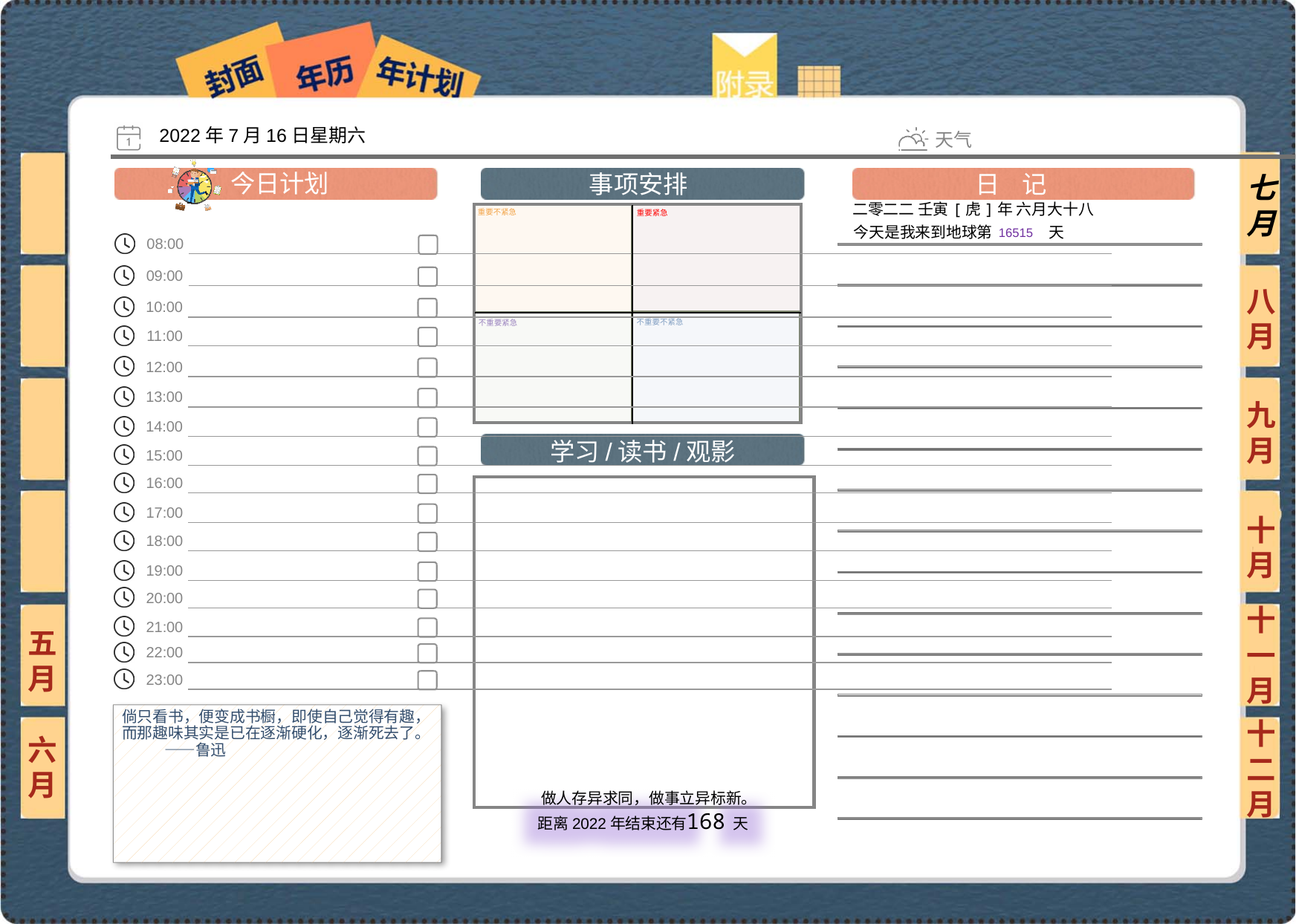

2022年7月16日星期六
七月
二零二二 壬寅[虎]年 六月大十八
16515
八月
九月
十月
十一月
五月
倘只看书，便变成书橱，即使自己觉得有趣，而那趣味其实是已在逐渐硬化，逐渐死去了。——鲁迅

六月
十二月
168
 做人存异求同，做事立异标新。